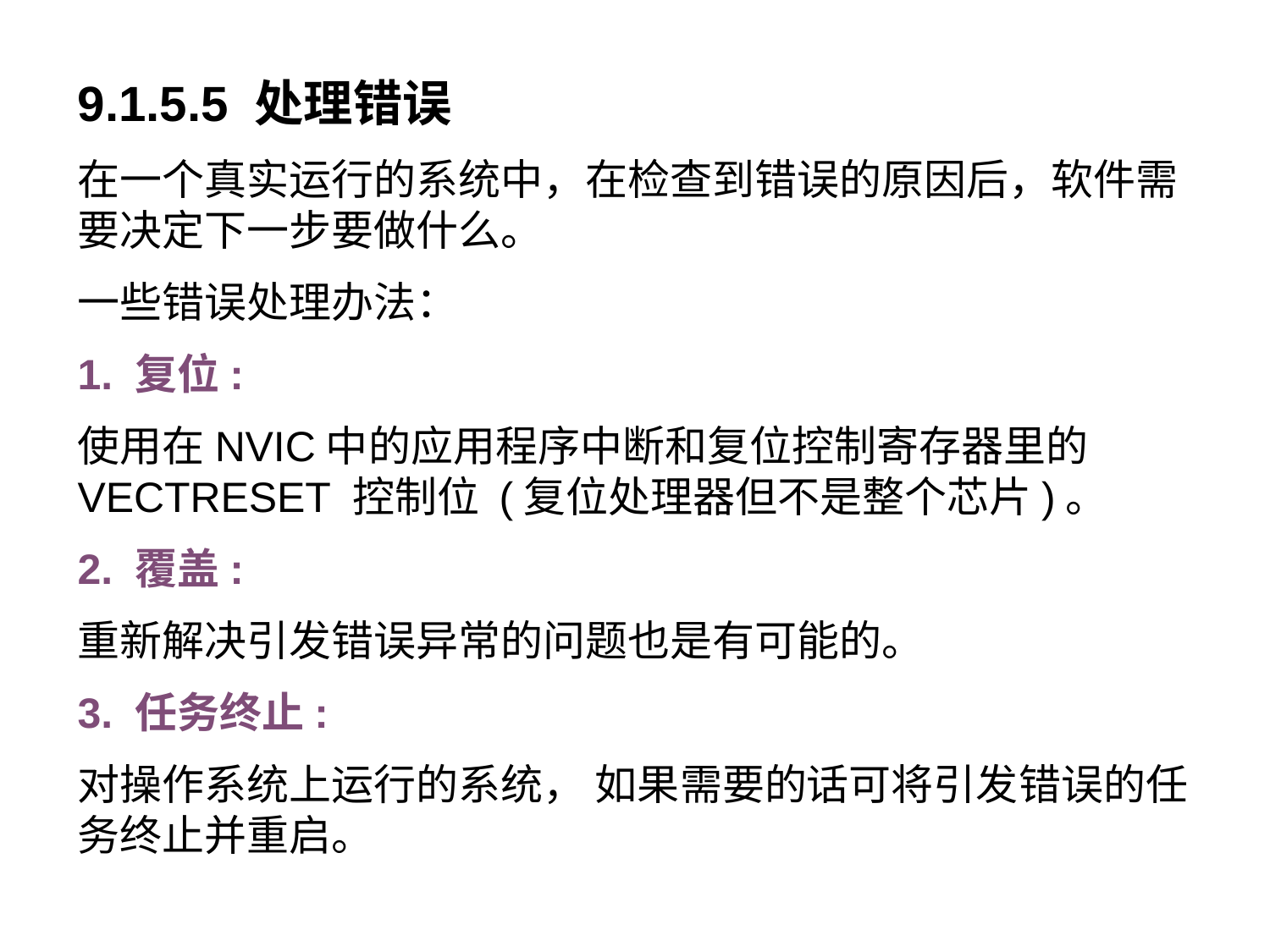

9.1.5.5 处理错误
在一个真实运行的系统中，在检查到错误的原因后，软件需要决定下一步要做什么。
一些错误处理办法：
1. 复位:
使用在NVIC中的应用程序中断和复位控制寄存器里的VECTRESET 控制位 (复位处理器但不是整个芯片)。
2. 覆盖:
重新解决引发错误异常的问题也是有可能的。
3. 任务终止:
对操作系统上运行的系统， 如果需要的话可将引发错误的任务终止并重启。